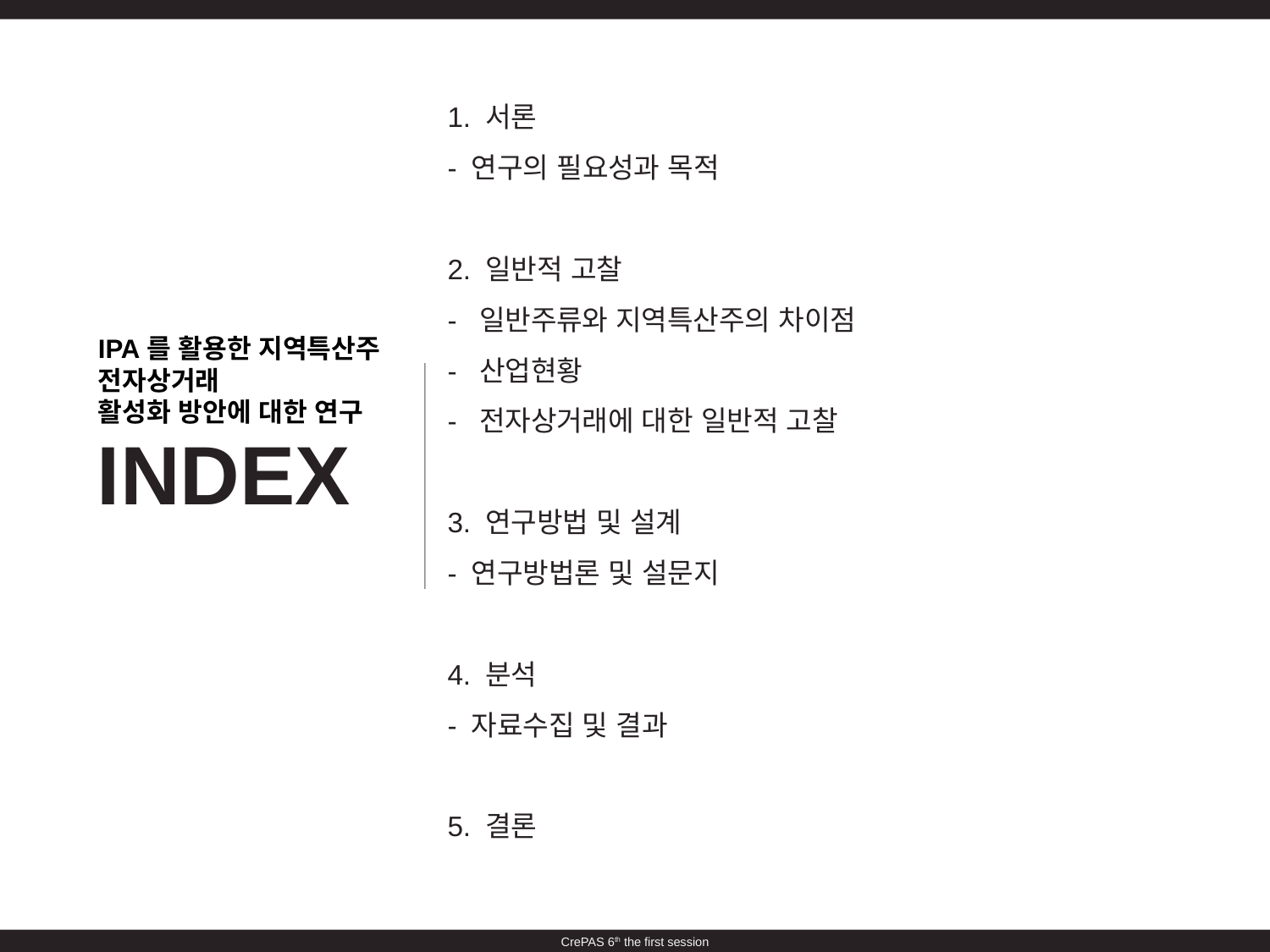

1. 서론
- 연구의 필요성과 목적

2. 일반적 고찰
-  일반주류와 지역특산주의 차이점
-  산업현황
-  전자상거래에 대한 일반적 고찰

3. 연구방법 및 설계
- 연구방법론 및 설문지

4. 분석
- 자료수집 및 결과

5. 결론
IPA를 활용한 지역특산주 전자상거래
활성화 방안에 대한 연구
INDEX
CrePAS 6th the first session